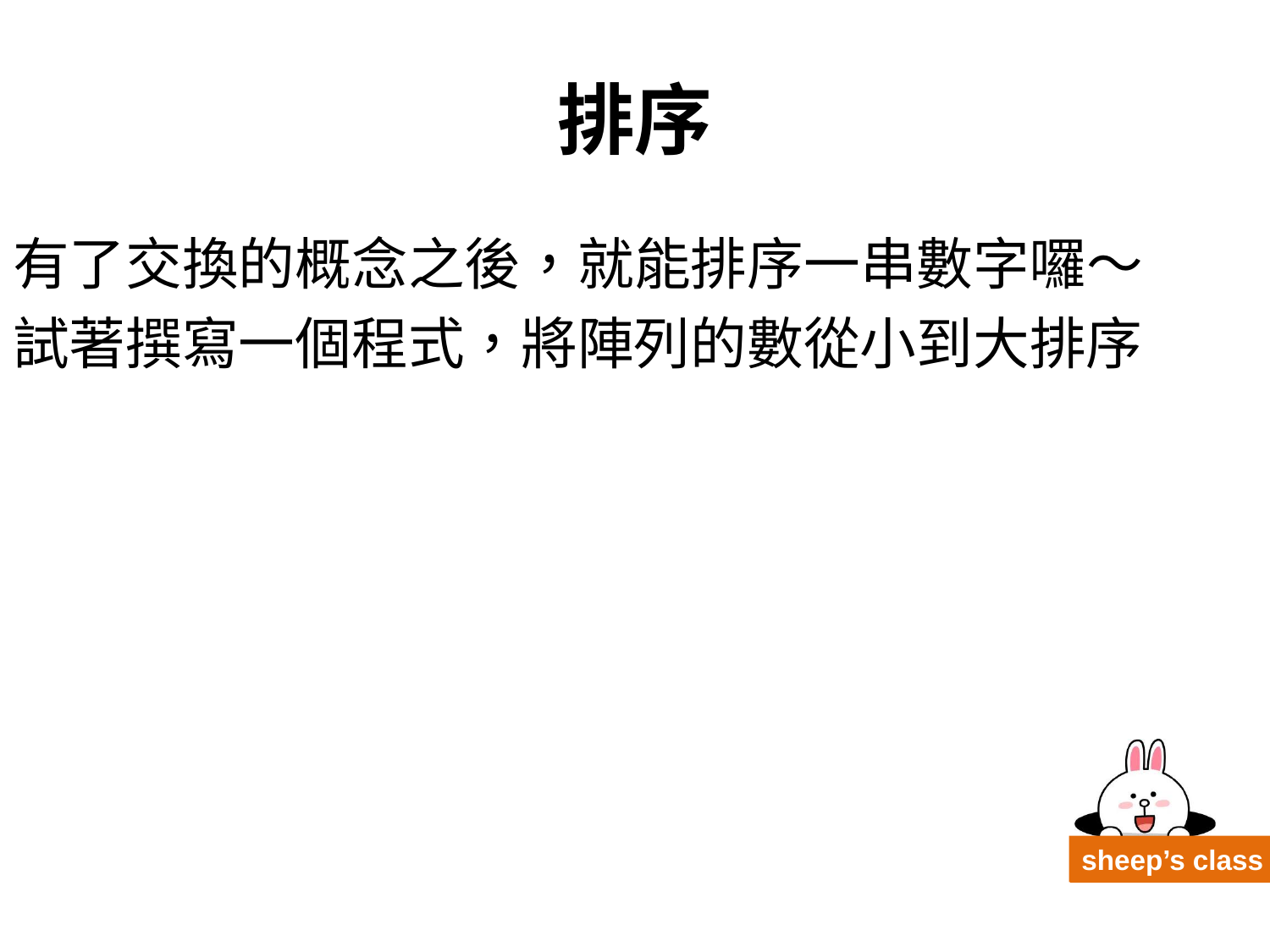

# 排序
有了交換的概念之後，就能排序一串數字囉～
試著撰寫一個程式，將陣列的數從小到大排序